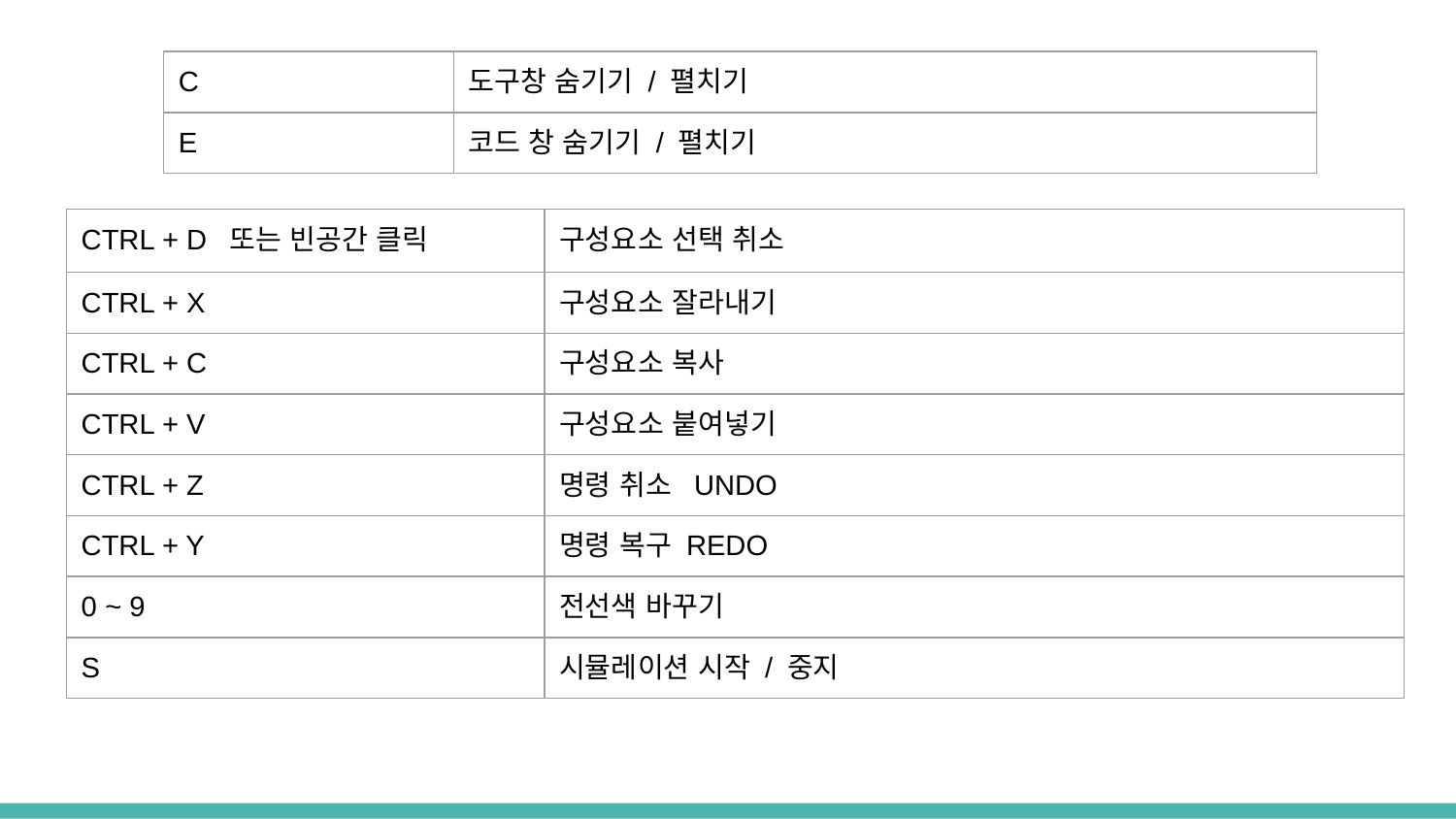

| C | 도구창 숨기기 / 펼치기 |
| --- | --- |
| E | 코드 창 숨기기 / 펼치기 |
| CTRL + D 또는 빈공간 클릭 | 구성요소 선택 취소 |
| --- | --- |
| CTRL + X | 구성요소 잘라내기 |
| CTRL + C | 구성요소 복사 |
| CTRL + V | 구성요소 붙여넣기 |
| CTRL + Z | 명령 취소 UNDO |
| CTRL + Y | 명령 복구 REDO |
| 0 ~ 9 | 전선색 바꾸기 |
| S | 시뮬레이션 시작 / 중지 |